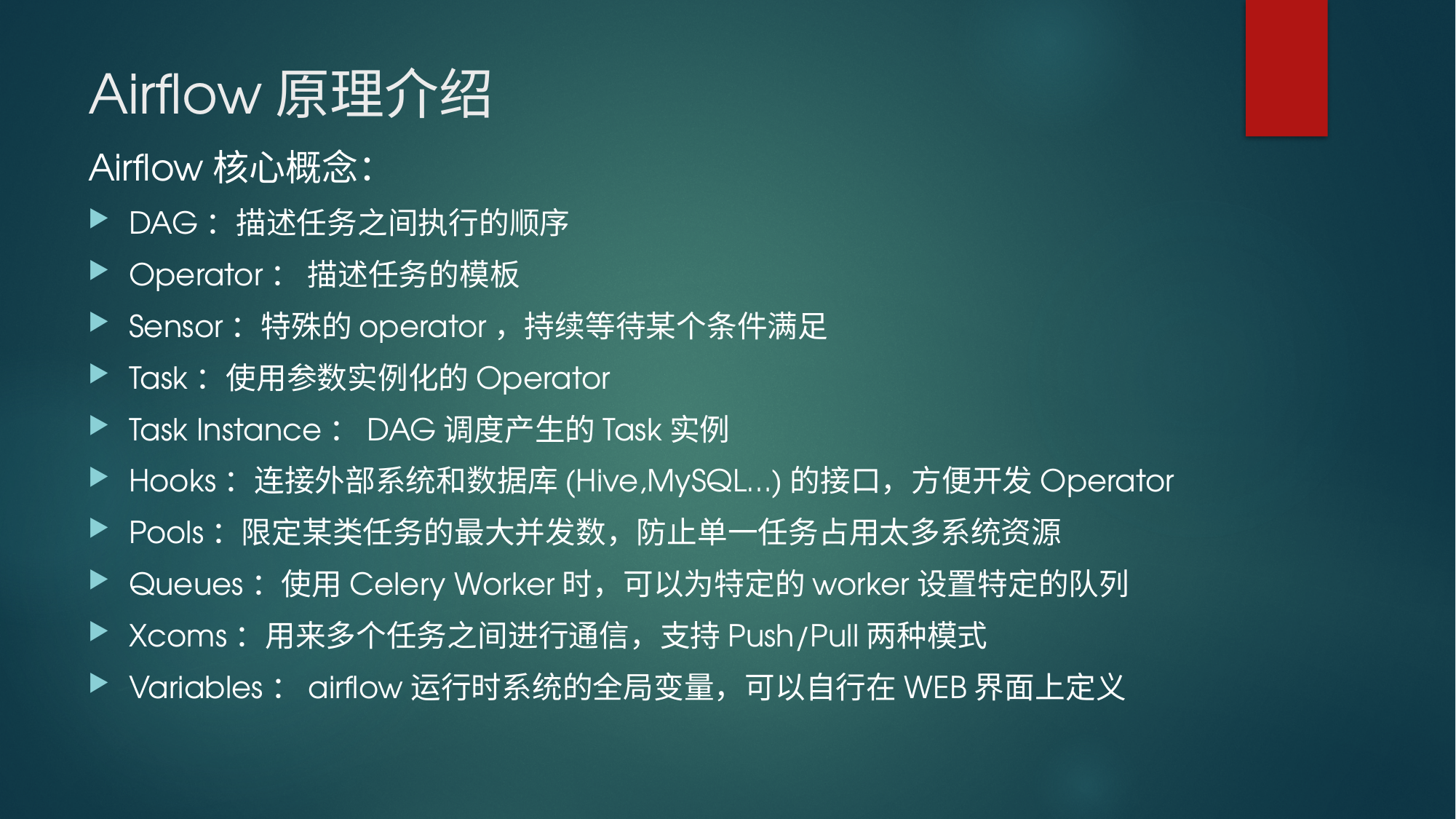

# Airflow原理介绍
Airflow核心概念：
DAG：描述任务之间执行的顺序
Operator： 描述任务的模板
Sensor：特殊的operator，持续等待某个条件满足
Task：使用参数实例化的Operator
Task Instance：DAG调度产生的Task实例
Hooks：连接外部系统和数据库(Hive,MySQL…)的接口，方便开发Operator
Pools：限定某类任务的最大并发数，防止单一任务占用太多系统资源
Queues：使用Celery Worker时，可以为特定的worker设置特定的队列
Xcoms：用来多个任务之间进行通信，支持Push/Pull两种模式
Variables：airflow运行时系统的全局变量，可以自行在WEB界面上定义